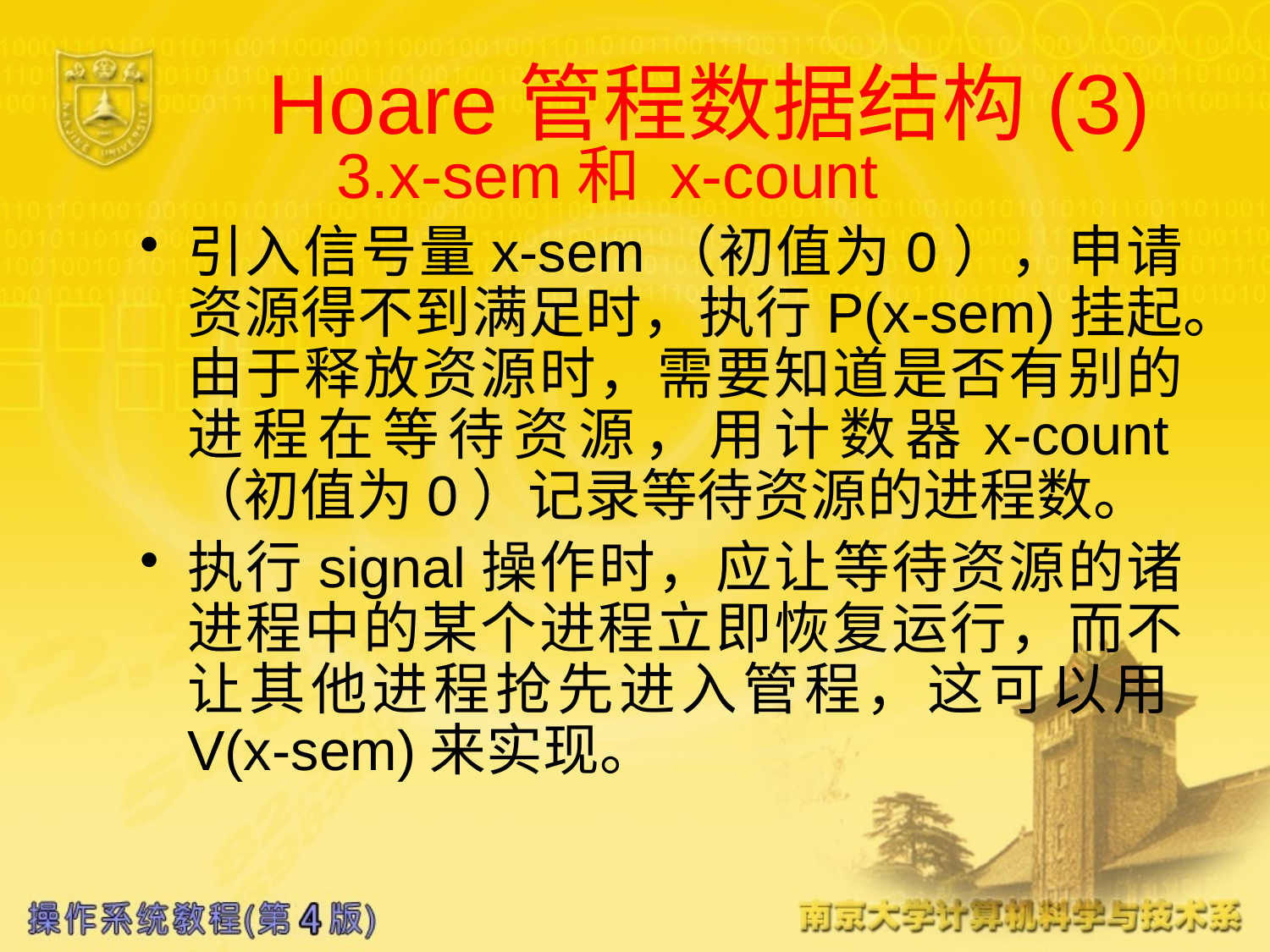

# Hoare管程数据结构(3)
                3.x-sem和 x-count
引入信号量x-sem（初值为0），申请资源得不到满足时，执行P(x-sem)挂起。由于释放资源时，需要知道是否有别的进程在等待资源，用计数器x-count（初值为0）记录等待资源的进程数。
执行signal操作时，应让等待资源的诸进程中的某个进程立即恢复运行，而不让其他进程抢先进入管程，这可以用V(x-sem)来实现。